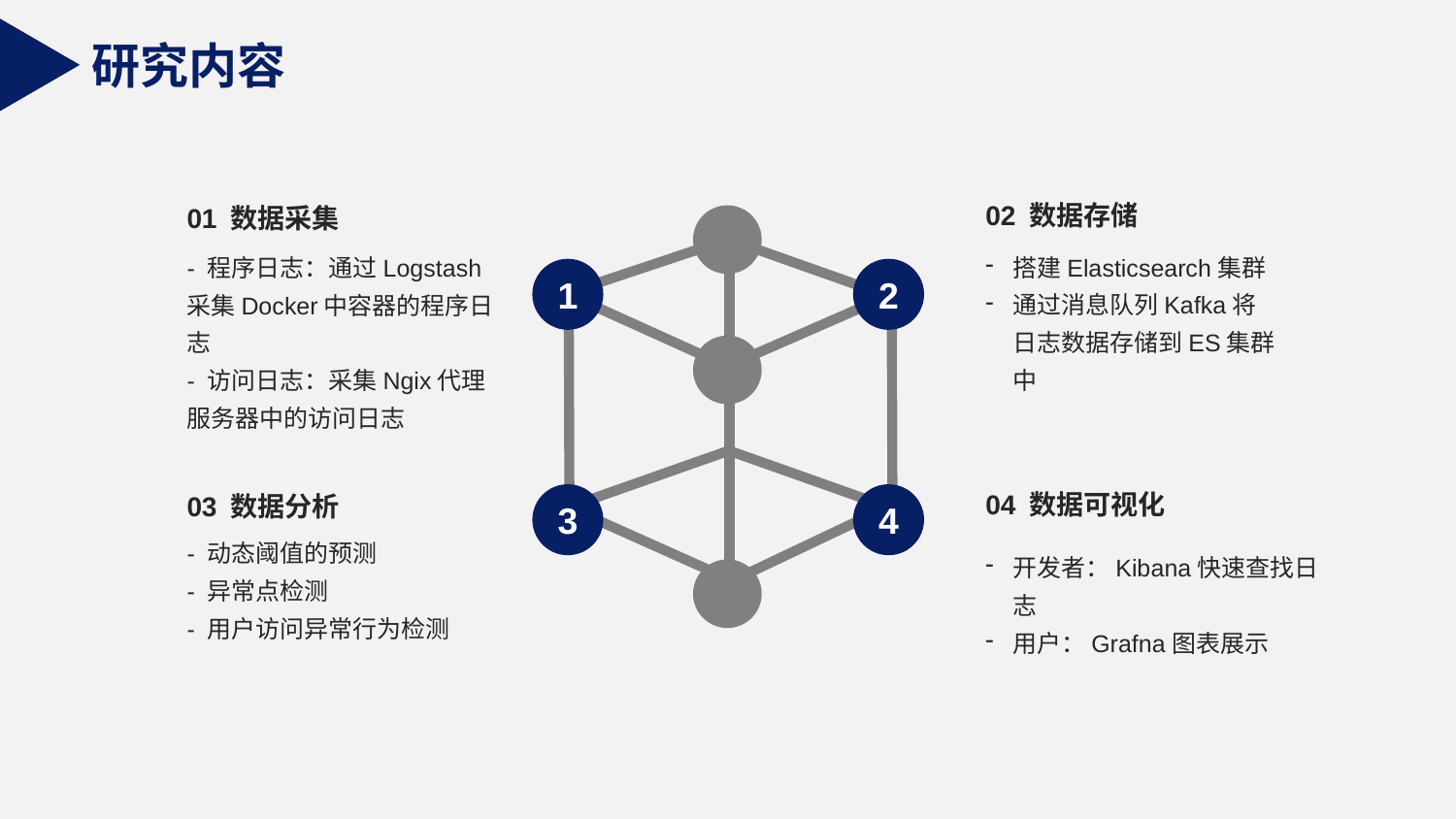

研究内容
02 数据存储
搭建Elasticsearch集群
通过消息队列Kafka将日志数据存储到ES集群中
01 数据采集
- 程序日志：通过Logstash采集Docker中容器的程序日志
- 访问日志：采集Ngix代理服务器中的访问日志

1
2

3
4

04 数据可视化
开发者：Kibana快速查找日志
用户：Grafna图表展示
03 数据分析
- 动态阈值的预测
- 异常点检测
- 用户访问异常行为检测